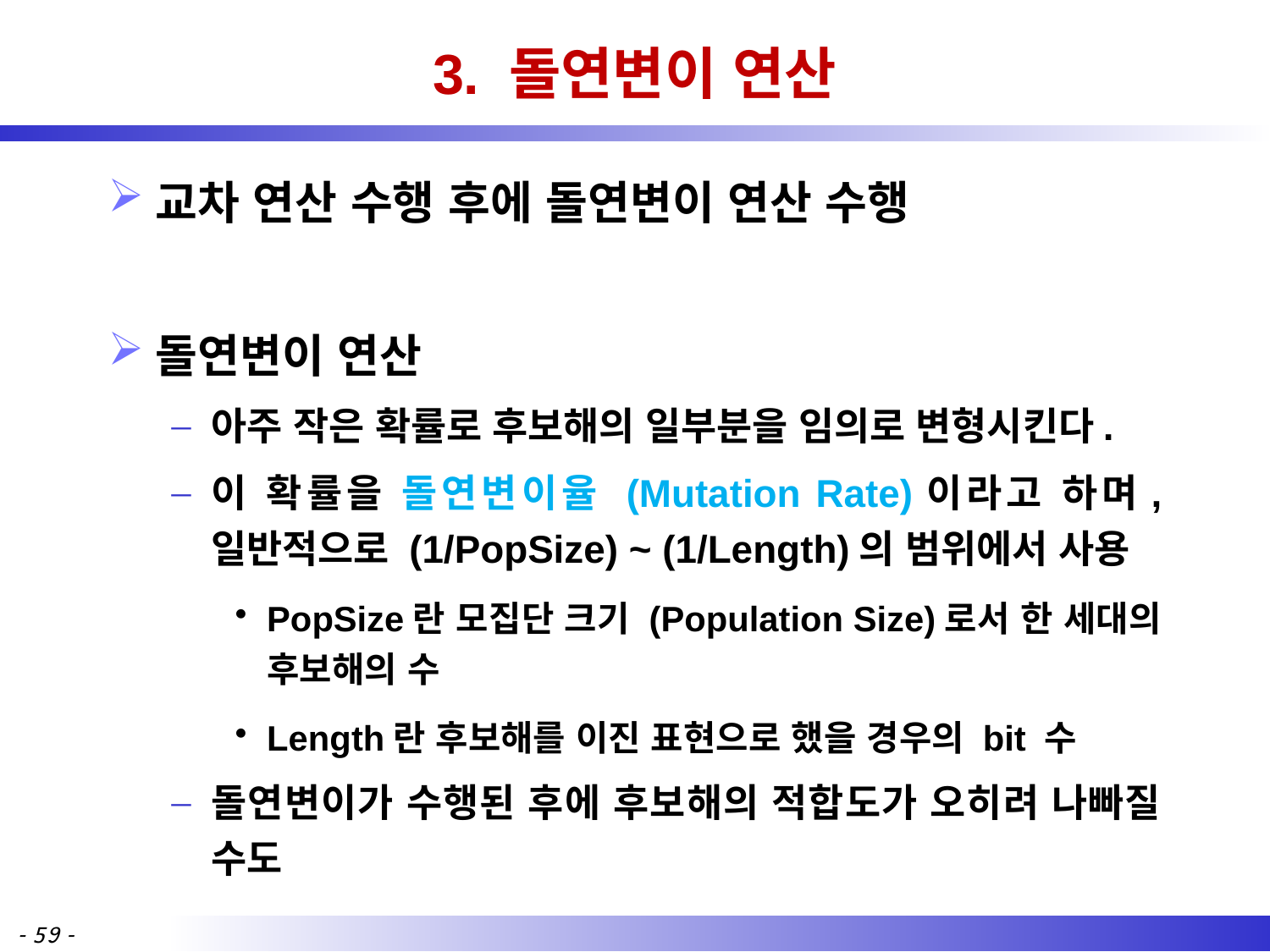

# 3. 돌연변이 연산
교차 연산 수행 후에 돌연변이 연산 수행

돌연변이 연산
아주 작은 확률로 후보해의 일부분을 임의로 변형시킨다.
이 확률을 돌연변이율 (Mutation Rate)이라고 하며, 일반적으로 (1/PopSize) ~ (1/Length)의 범위에서 사용
PopSize란 모집단 크기 (Population Size)로서 한 세대의 후보해의 수
Length란 후보해를 이진 표현으로 했을 경우의 bit 수
돌연변이가 수행된 후에 후보해의 적합도가 오히려 나빠질 수도
- 59 -